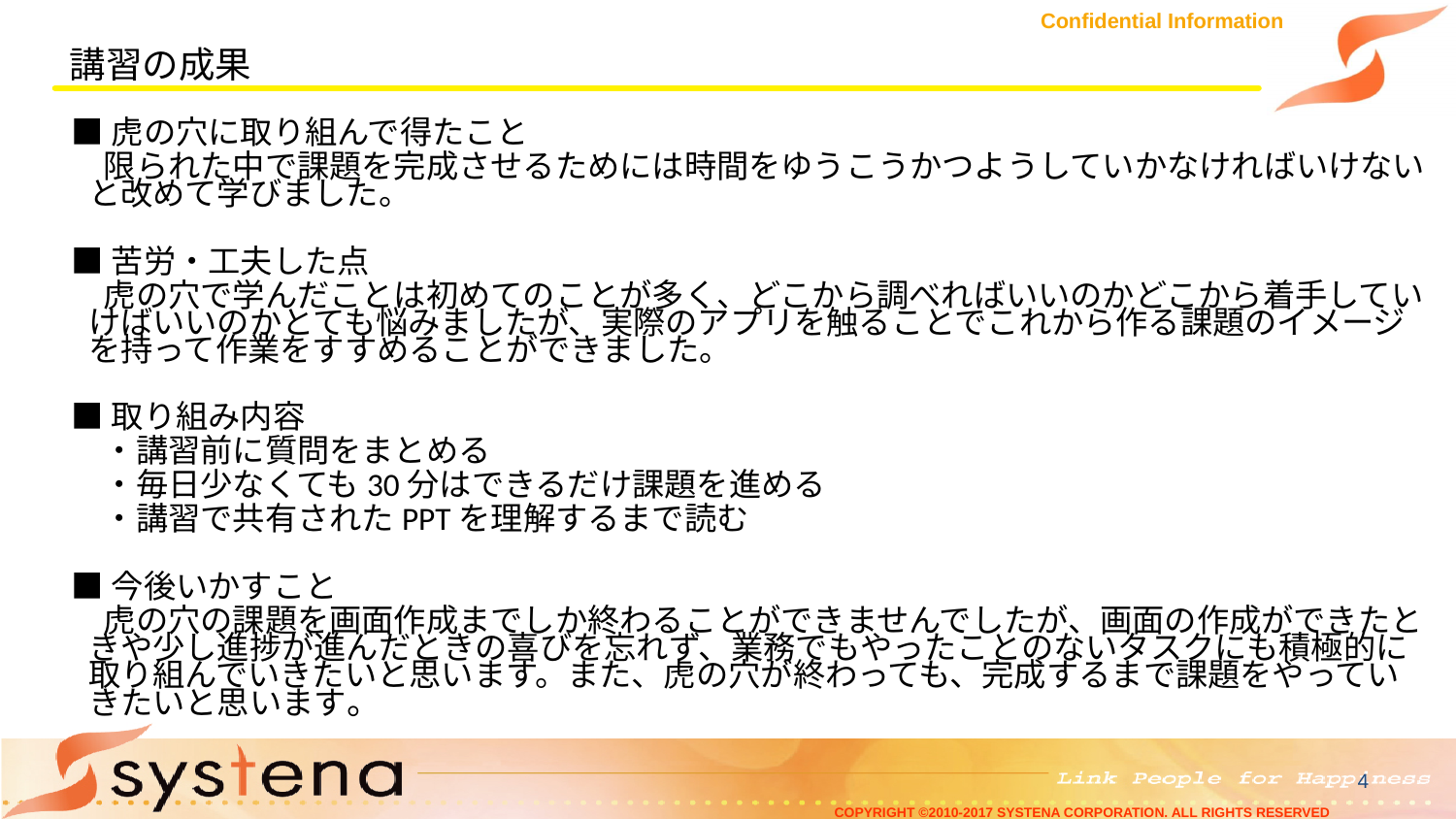

# 講習の成果

■虎の穴に取り組んで得たこと
　限られた中で課題を完成させるためには時間をゆうこうかつようしていかなければいけないと改めて学びました。

■苦労・工夫した点
　虎の穴で学んだことは初めてのことが多く、どこから調べればいいのかどこから着手していけばいいのかとても悩みましたが、実際のアプリを触ることでこれから作る課題のイメージを持って作業をすすめることができました。

■取り組み内容
　・講習前に質問をまとめる
　・毎日少なくても30分はできるだけ課題を進める
　・講習で共有されたPPTを理解するまで読む

■今後いかすこと
　虎の穴の課題を画面作成までしか終わることができませんでしたが、画面の作成ができたときや少し進捗が進んだときの喜びを忘れず、業務でもやったことのないタスクにも積極的に取り組んでいきたいと思います。また、虎の穴が終わっても、完成するまで課題をやっていきたいと思います。

4